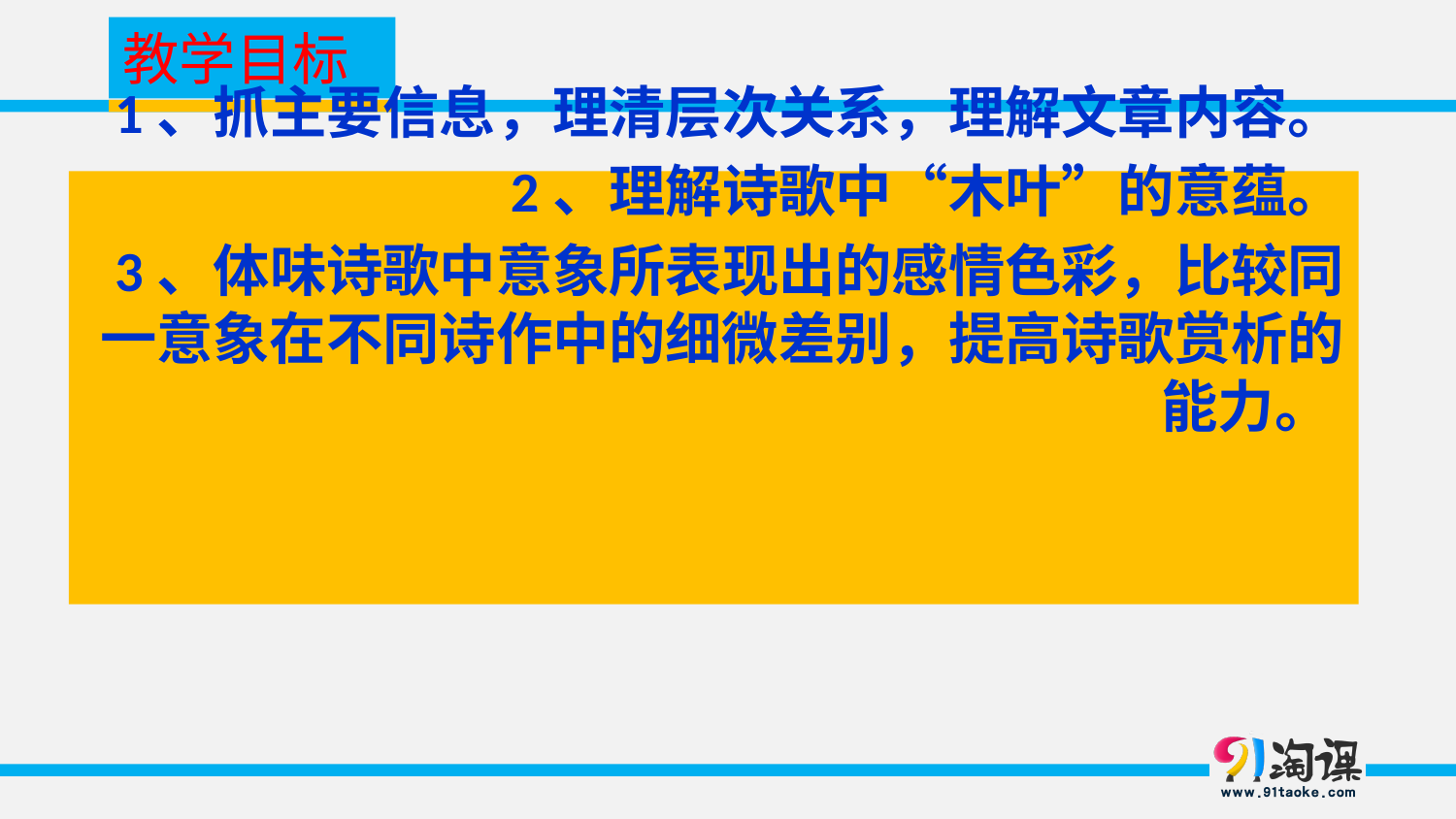

教学目标
 1、抓主要信息，理清层次关系，理解文章内容。
 2、理解诗歌中“木叶”的意蕴。
 3、体味诗歌中意象所表现出的感情色彩，比较同一意象在不同诗作中的细微差别，提高诗歌赏析的能力。